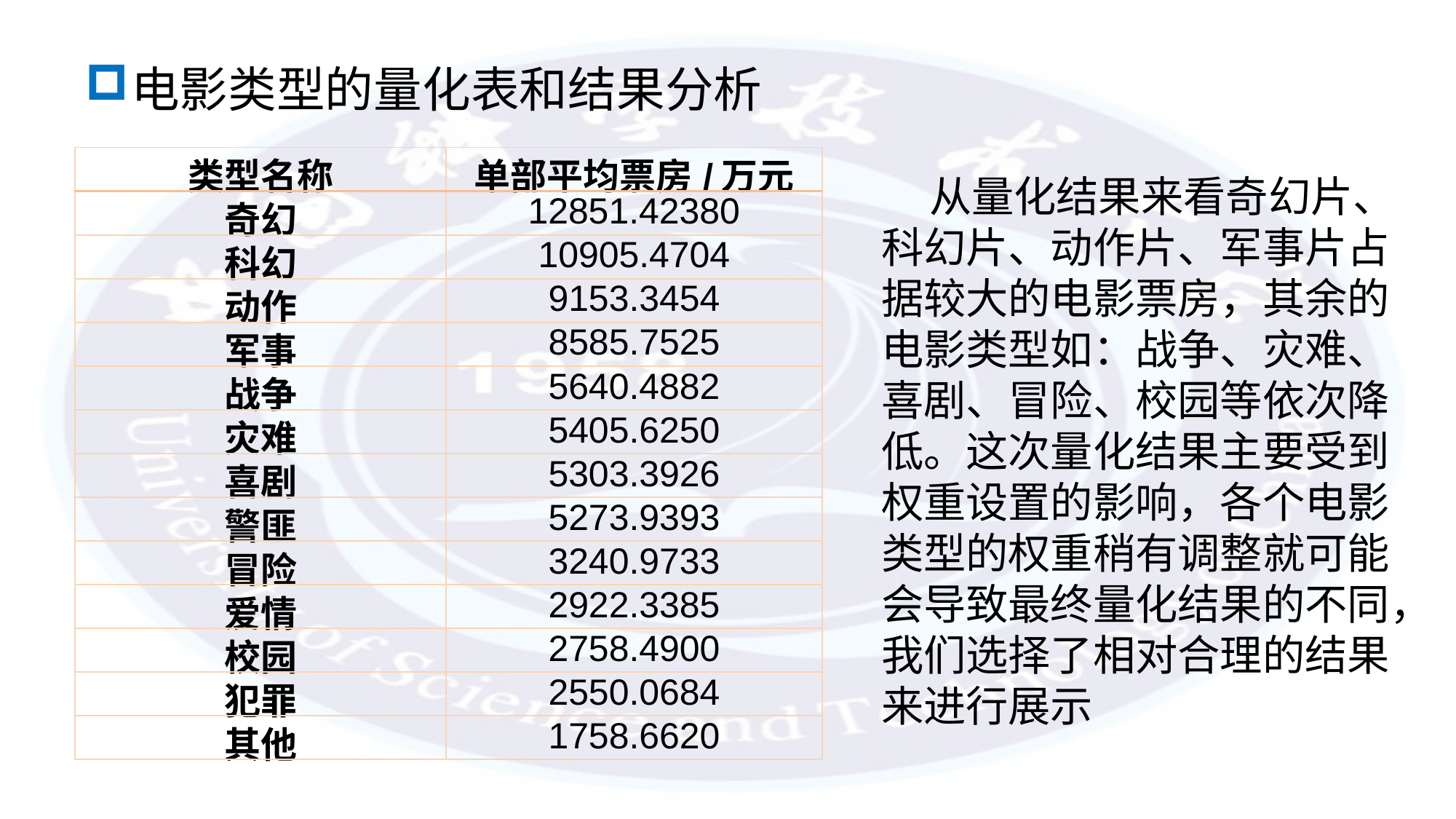

电影类型的量化表和结果分析
| 类型名称 | 单部平均票房/万元 |
| --- | --- |
| 奇幻 | 12851.42380 |
| 科幻 | 10905.4704 |
| 动作 | 9153.3454 |
| 军事 | 8585.7525 |
| 战争 | 5640.4882 |
| 灾难 | 5405.6250 |
| 喜剧 | 5303.3926 |
| 警匪 | 5273.9393 |
| 冒险 | 3240.9733 |
| 爱情 | 2922.3385 |
| 校园 | 2758.4900 |
| 犯罪 | 2550.0684 |
| 其他 | 1758.6620 |
    从量化结果来看奇幻片、科幻片、动作片、军事片占据较大的电影票房，其余的电影类型如：战争、灾难、喜剧、冒险、校园等依次降低。这次量化结果主要受到权重设置的影响，各个电影类型的权重稍有调整就可能会导致最终量化结果的不同，我们选择了相对合理的结果来进行展示